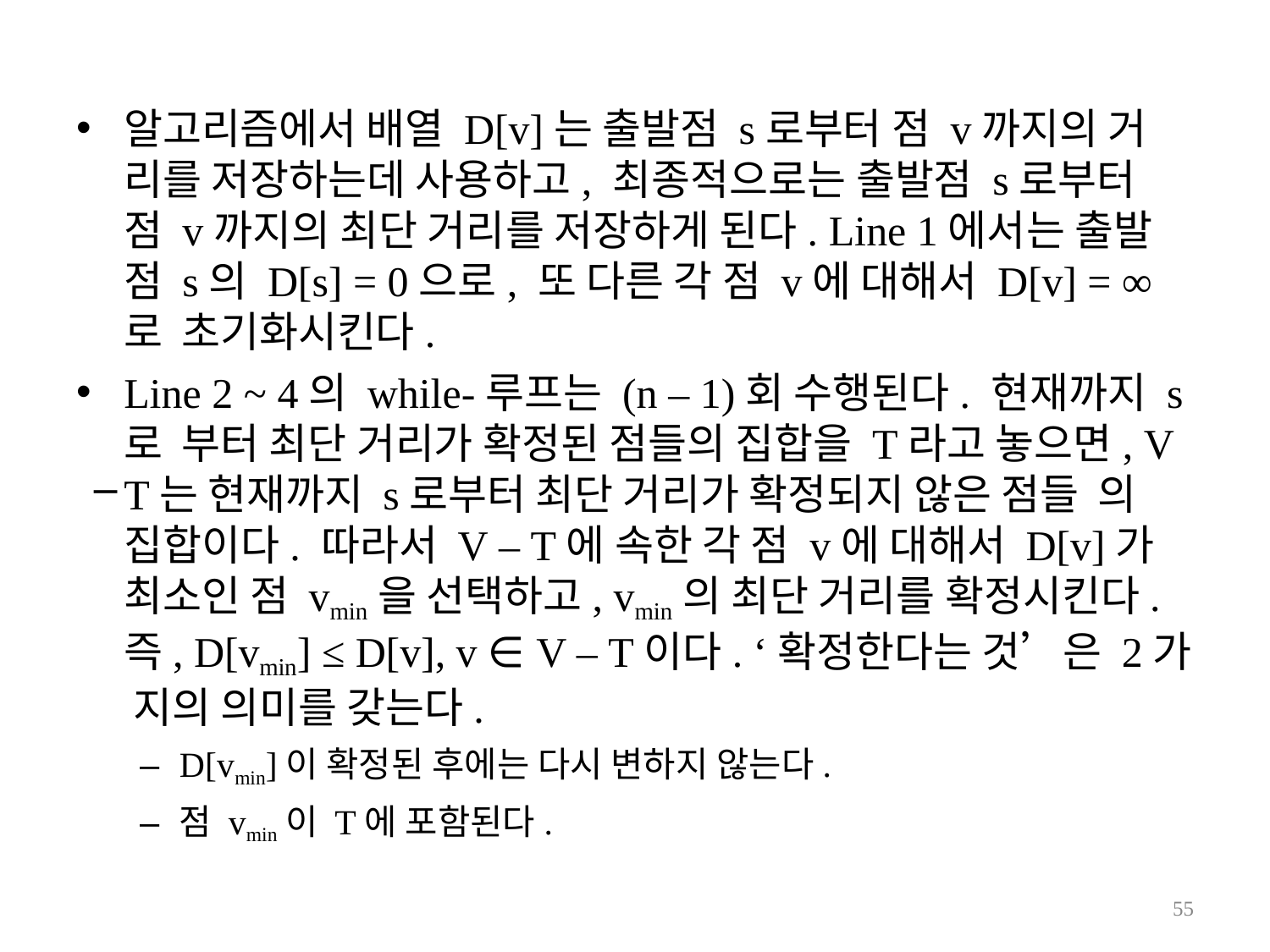

알고리즘에서 배열 D[v]는 출발점 s로부터 점 v까지의 거  리를 저장하는데 사용하고, 최종적으로는 출발점 s로부터  점 v까지의 최단 거리를 저장하게 된다. Line 1에서는 출발  점 s의 D[s] = 0으로, 또 다른 각 점 v에 대해서 D[v] = ∞로  초기화시킨다.
Line 2 ~ 4의 while-루프는 (n – 1)회 수행된다. 현재까지 s로  부터 최단 거리가 확정된 점들의 집합을 T라고 놓으면, V
T는 현재까지 s로부터 최단 거리가 확정되지 않은 점들  의 집합이다. 따라서 V – T에 속한 각 점 v에 대해서 D[v]가  최소인 점 vmin을 선택하고, vmin의 최단 거리를 확정시킨다.  즉, D[vmin] ≤ D[v], v ∈ V – T이다. ‘확정한다는 것’은 2가  지의 의미를 갖는다.
D[vmin]이 확정된 후에는 다시 변하지 않는다.
점 vmin이 T에 포함된다.
55